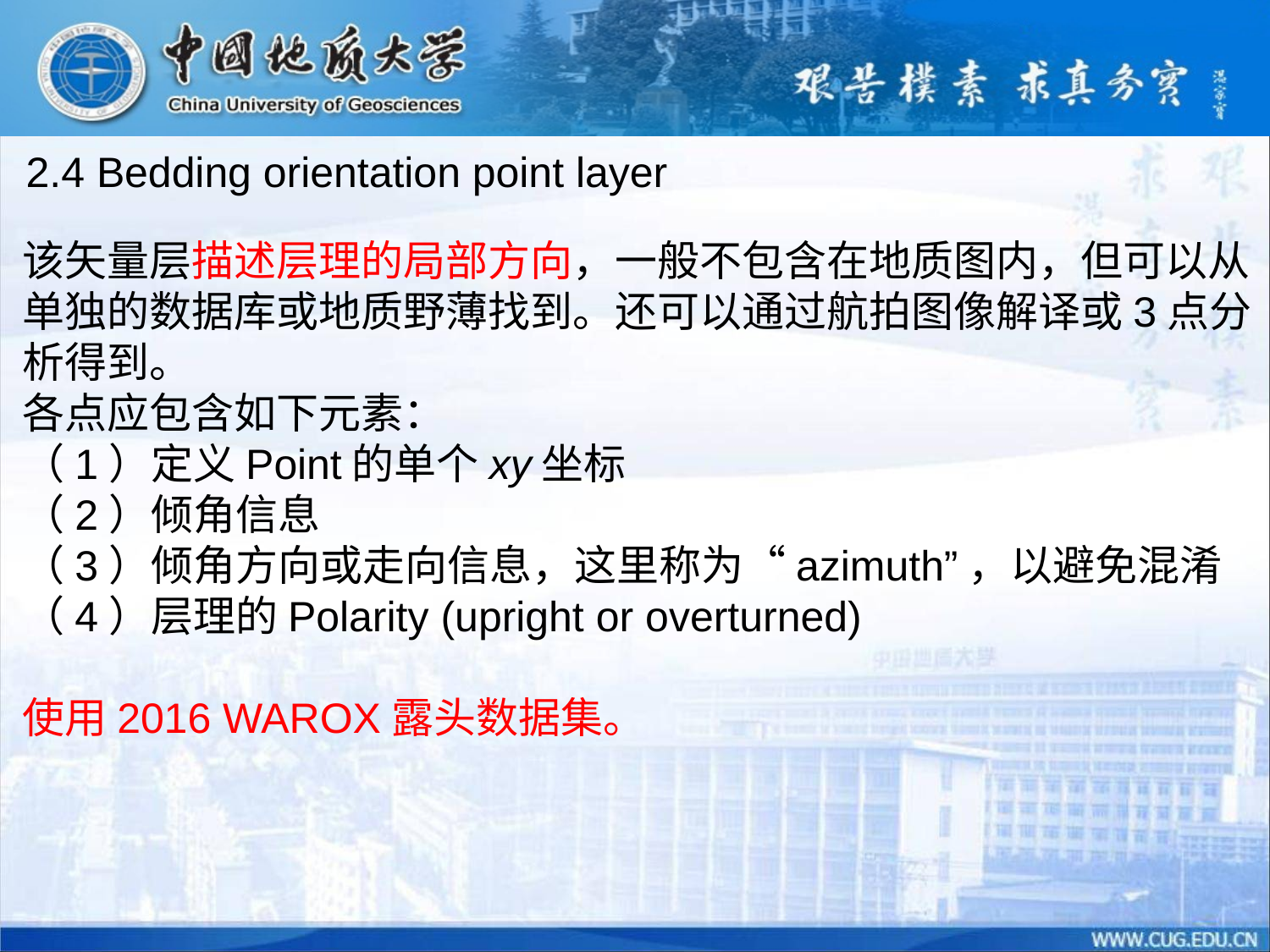

2.4 Bedding orientation point layer
该矢量层描述层理的局部方向，一般不包含在地质图内，但可以从单独的数据库或地质野薄找到。还可以通过航拍图像解译或3点分析得到。
各点应包含如下元素：
（1）定义Point的单个xy坐标
（2）倾角信息
（3）倾角方向或走向信息，这里称为“azimuth”，以避免混淆
（4）层理的Polarity (upright or overturned)

使用2016 WAROX露头数据集。